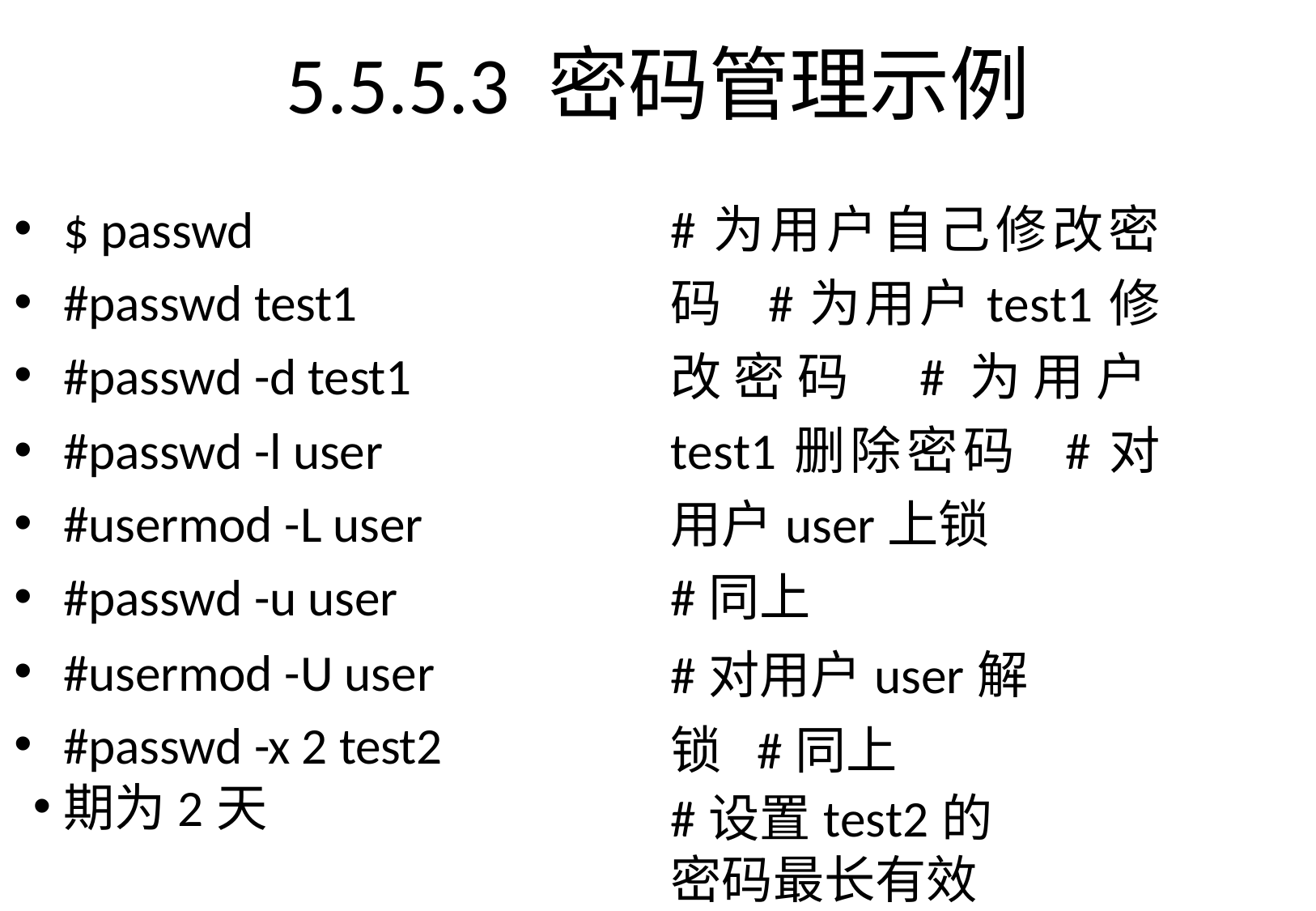

# 5.5.5.3	密码管理示例
$ passwd
#passwd test1
#passwd -d test1
#passwd -l user
#usermod -L user
#passwd -u user
#usermod -U user
#passwd -x 2 test2
期为2天
#为用户自己修改密码  #为用户test1修改密码  #为用户test1删除密码  #对用户user上锁
#同上
#对用户user解锁  #同上
#设置test2的密码最长有效